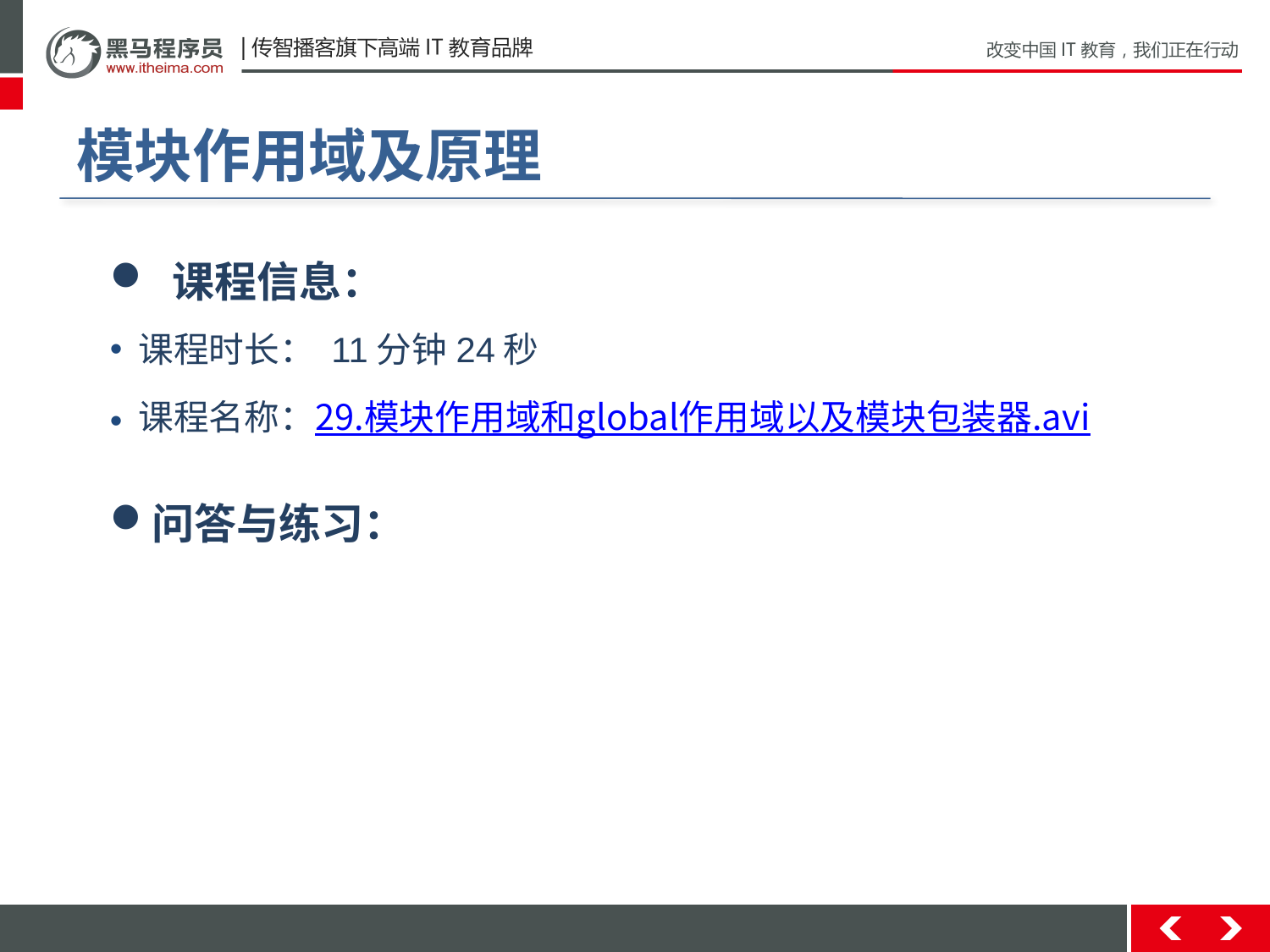

# 模块作用域及原理
 课程信息：
 课程时长： 11分钟24秒
 课程名称：29.模块作用域和global作用域以及模块包装器.avi
问答与练习：